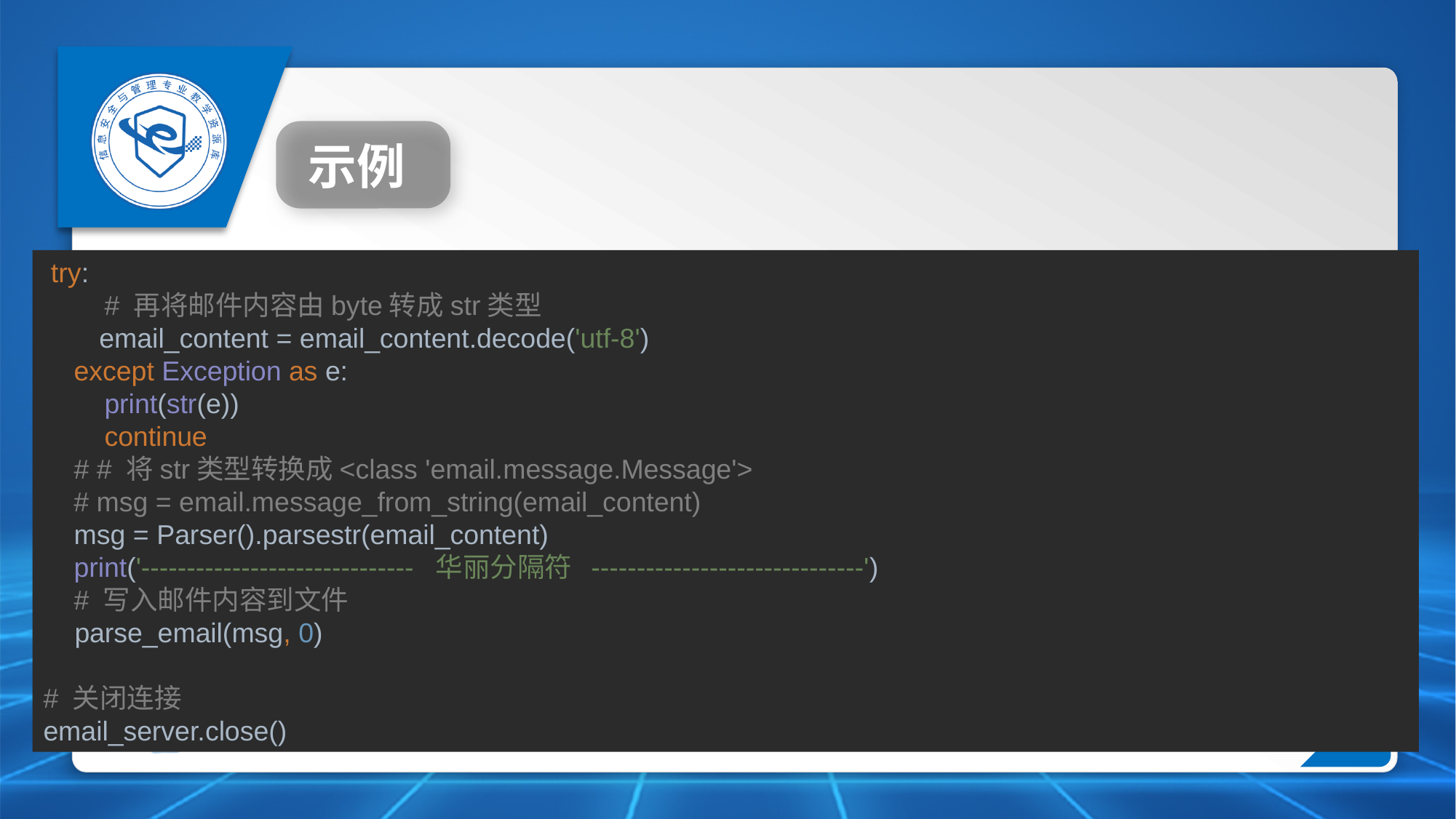

示例
 try:
        # 再将邮件内容由byte转成str类型
        email_content = email_content.decode('utf-8')
    except Exception as e:
        print(str(e))
        continue
    # # 将str类型转换成<class 'email.message.Message'>
    # msg = email.message_from_string(email_content)
    msg = Parser().parsestr(email_content)
    print('------------------------------  华丽分隔符  ------------------------------')
    # 写入邮件内容到文件
    parse_email(msg, 0)
# 关闭连接
email_server.close()